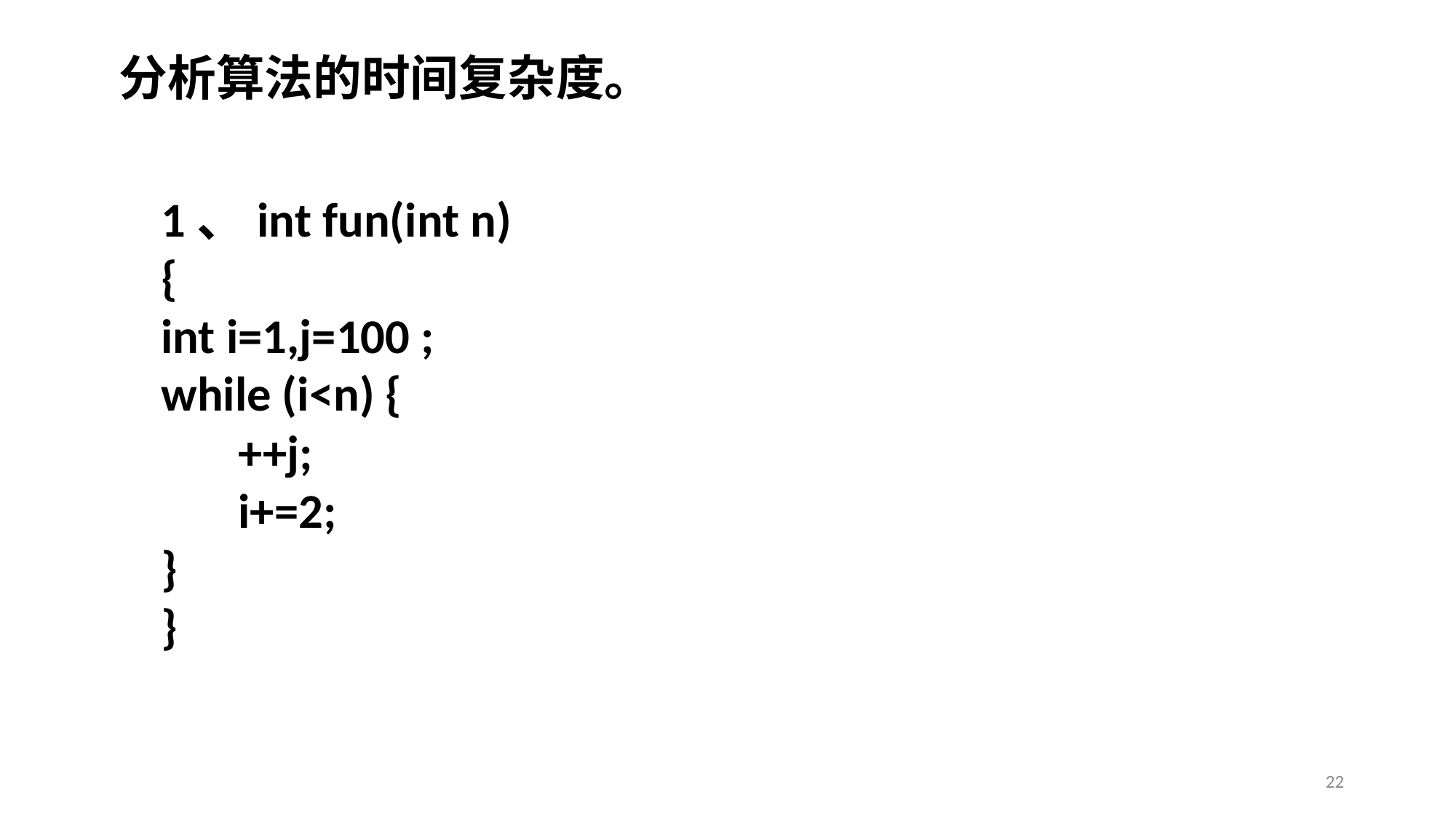

# 分析算法的时间复杂度。
1、int fun(int n)
{
int i=1,j=100 ;
while (i<n) {
	++j;
	i+=2;
}
}
22